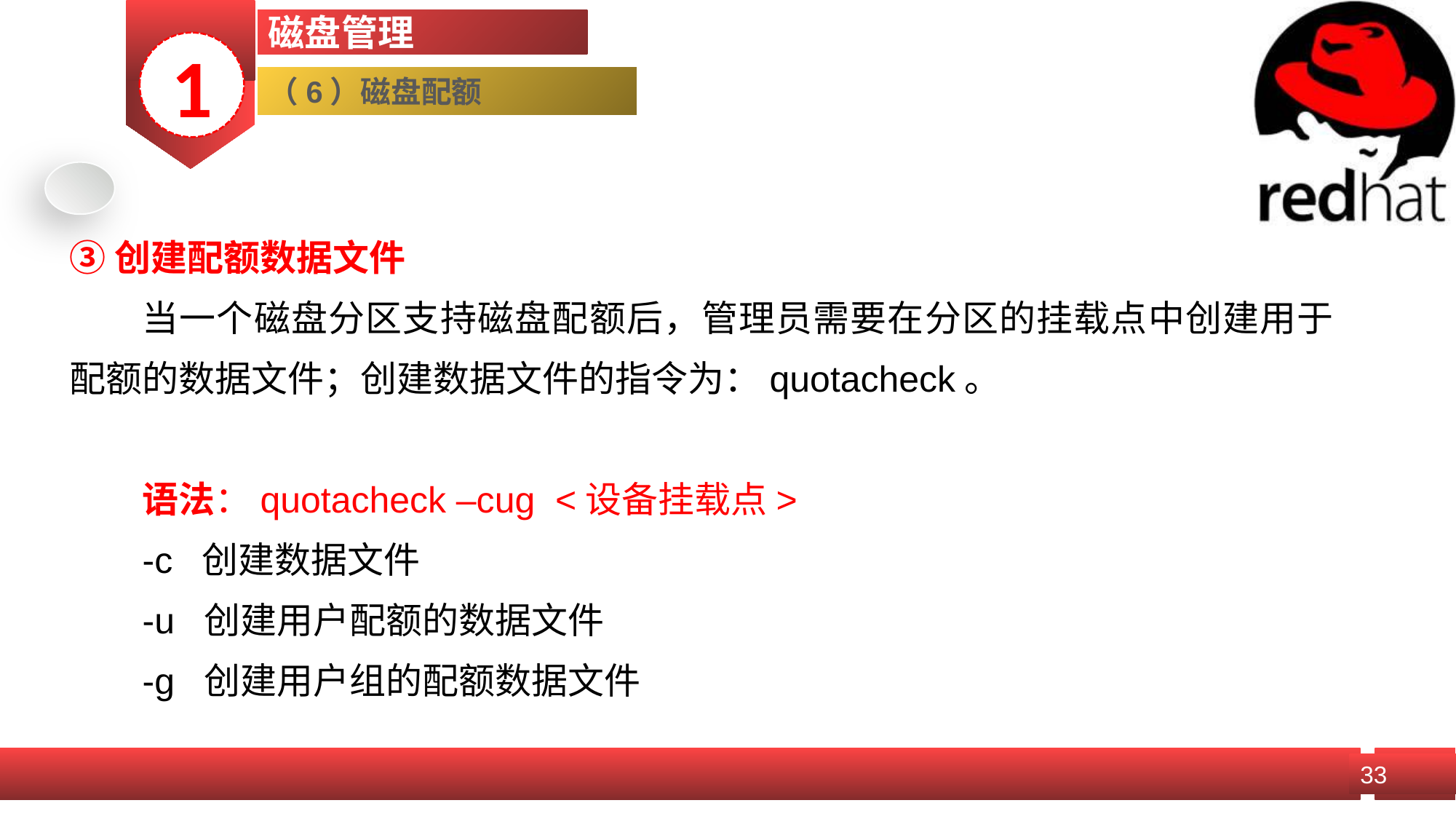

磁盘管理
1
（6）磁盘配额

③创建配额数据文件
当一个磁盘分区支持磁盘配额后，管理员需要在分区的挂载点中创建用于配额的数据文件；创建数据文件的指令为：quotacheck。

语法：quotacheck –cug  <设备挂载点>
-c  创建数据文件
-u  创建用户配额的数据文件
-g  创建用户组的配额数据文件